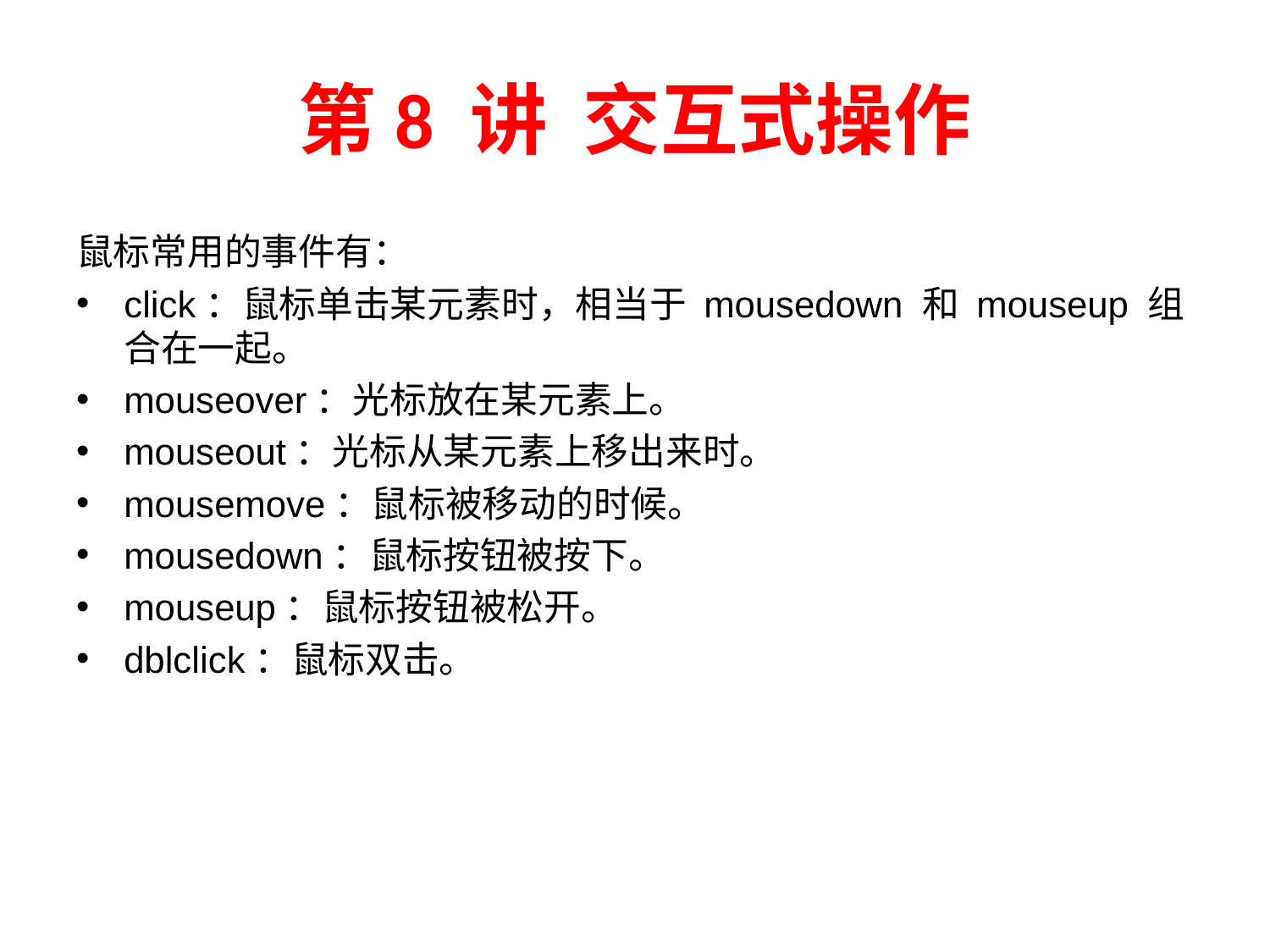

# 第8 讲  交互式操作
鼠标常用的事件有：
click：鼠标单击某元素时，相当于 mousedown 和 mouseup 组合在一起。
mouseover：光标放在某元素上。
mouseout：光标从某元素上移出来时。
mousemove：鼠标被移动的时候。
mousedown：鼠标按钮被按下。
mouseup：鼠标按钮被松开。
dblclick：鼠标双击。